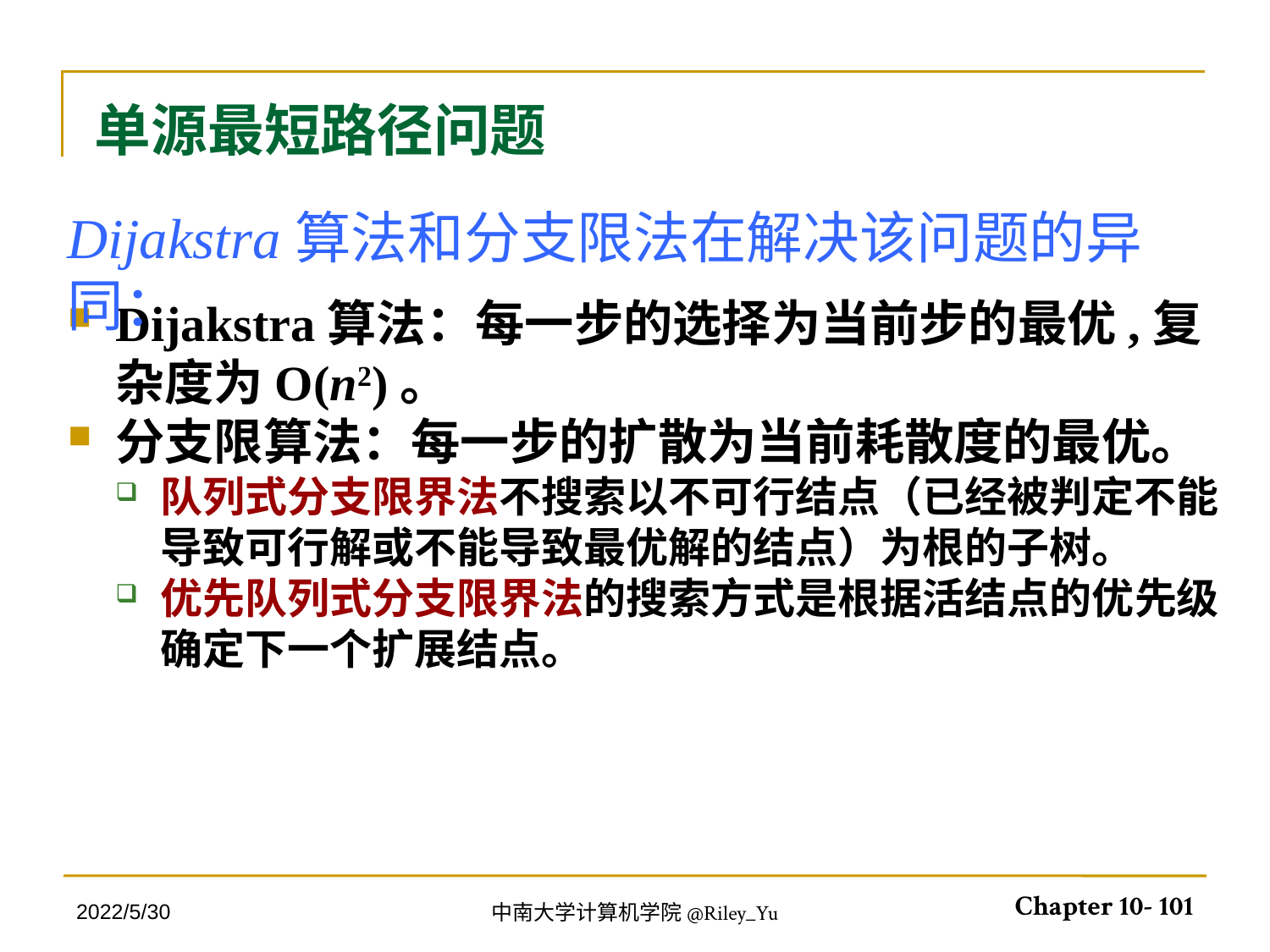

# 单源最短路径问题
Dijakstra算法和分支限法在解决该问题的异同：
Dijakstra算法：每一步的选择为当前步的最优,复杂度为O(n2)。
分支限算法：每一步的扩散为当前耗散度的最优。
队列式分支限界法不搜索以不可行结点（已经被判定不能导致可行解或不能导致最优解的结点）为根的子树。
优先队列式分支限界法的搜索方式是根据活结点的优先级确定下一个扩展结点。
2022/5/30
Chapter 10- 101
中南大学计算机学院@Riley_Yu